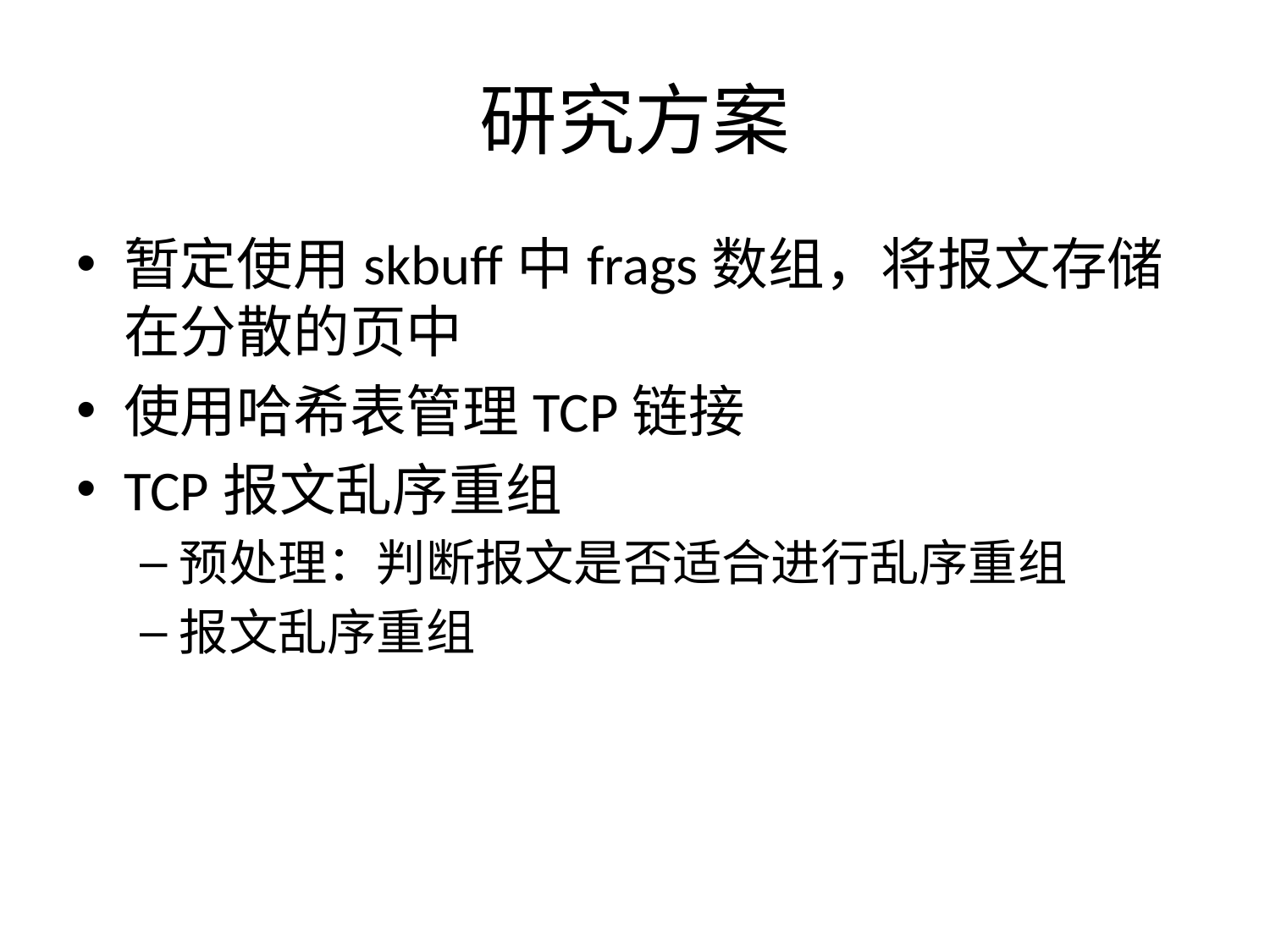

# 研究方案
暂定使用skbuff中frags数组，将报文存储在分散的页中
使用哈希表管理TCP链接
TCP报文乱序重组
预处理：判断报文是否适合进行乱序重组
报文乱序重组